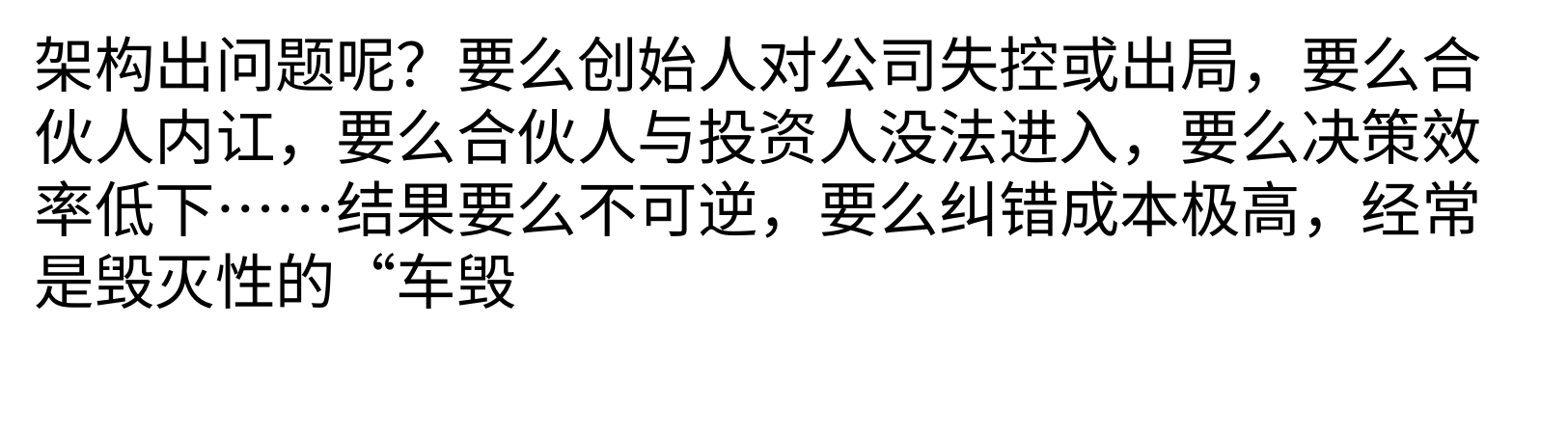

架构出问题呢？要么创始人对公司失控或出局，要么合伙人内讧，要么合伙人与投资人没法进入，要么决策效率低下……结果要么不可逆，要么纠错成本极高，经常是毁灭性的“车毁